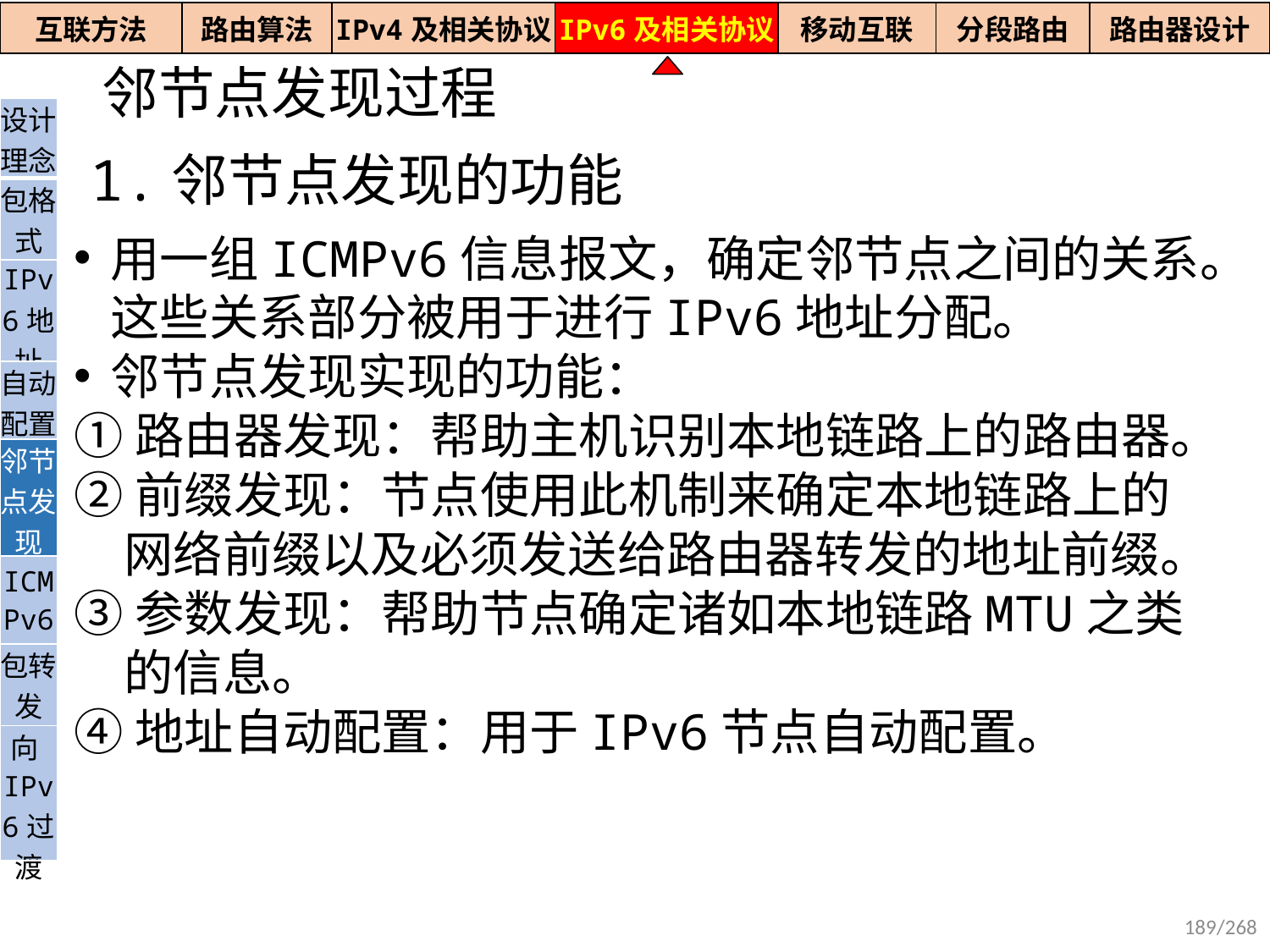

| 互联方法 | 路由算法 | IPv4及相关协议 | IPv6及相关协议 | 移动互联 | 分段路由 | 路由器设计 |
| --- | --- | --- | --- | --- | --- | --- |
邻节点发现过程

| 设计理念 |
| --- |
| 包格式 |
| IPv6地址 |
| 自动配置 |
| 邻节点发现 |
| ICMPv6 |
| 包转发 |
| 向IPv6过渡 |
1.邻节点发现的功能
用一组ICMPv6信息报文，确定邻节点之间的关系。这些关系部分被用于进行IPv6地址分配。
邻节点发现实现的功能：
①路由器发现：帮助主机识别本地链路上的路由器。
②前缀发现：节点使用此机制来确定本地链路上的网络前缀以及必须发送给路由器转发的地址前缀。
③参数发现：帮助节点确定诸如本地链路MTU之类的信息。
④地址自动配置：用于IPv6节点自动配置。
189/268